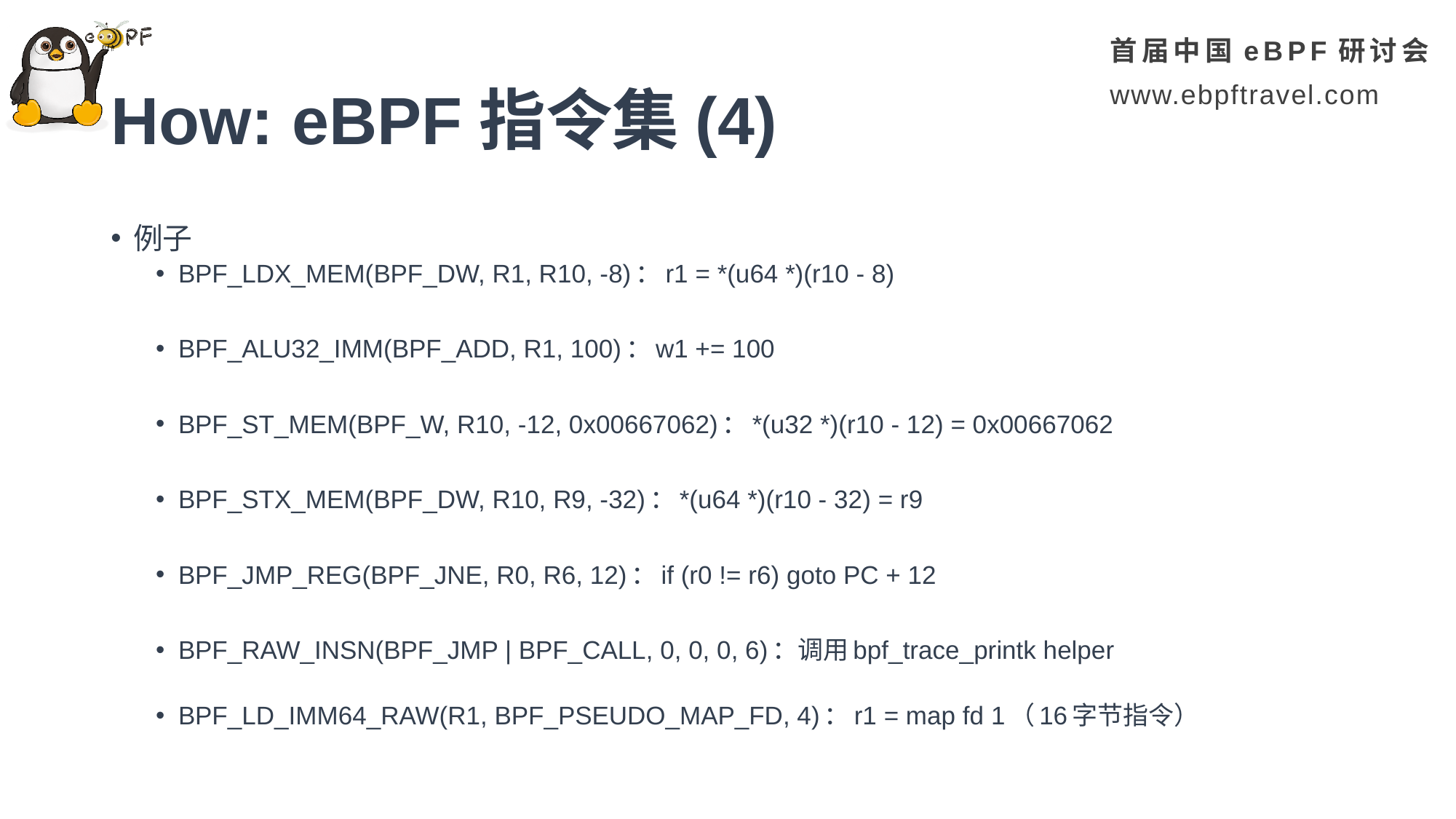

# How: eBPF指令集(4)
例子
BPF_LDX_MEM(BPF_DW, R1, R10, -8)：r1 = *(u64 *)(r10 - 8)

BPF_ALU32_IMM(BPF_ADD, R1, 100)：w1 += 100

BPF_ST_MEM(BPF_W, R10, -12, 0x00667062)：*(u32 *)(r10 - 12) = 0x00667062

BPF_STX_MEM(BPF_DW, R10, R9, -32)：*(u64 *)(r10 - 32) = r9

BPF_JMP_REG(BPF_JNE, R0, R6, 12)：if (r0 != r6) goto PC + 12

BPF_RAW_INSN(BPF_JMP | BPF_CALL, 0, 0, 0, 6)：调用bpf_trace_printk helper

BPF_LD_IMM64_RAW(R1, BPF_PSEUDO_MAP_FD, 4)：r1 = map fd 1（16字节指令）